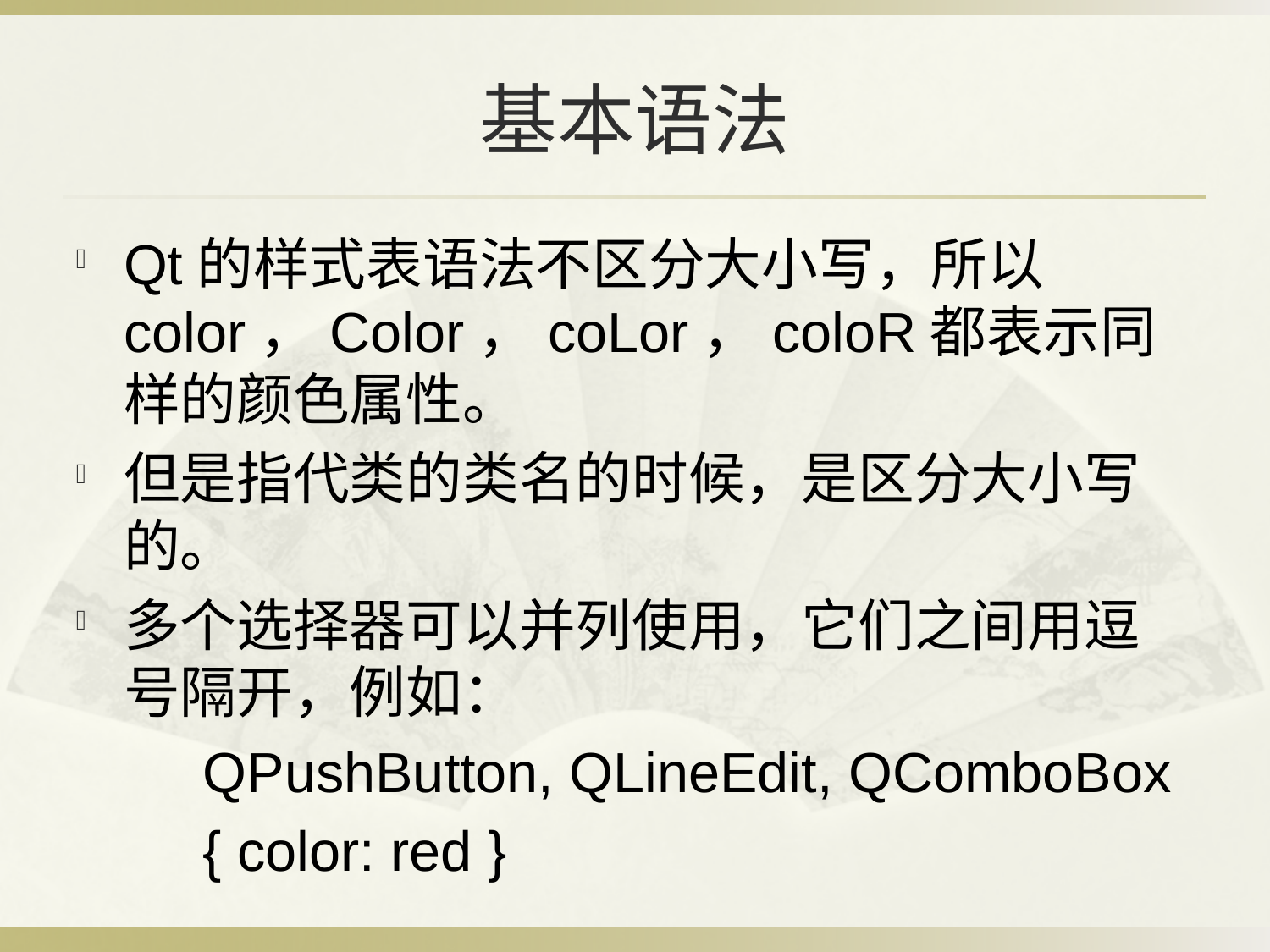

# 基本语法
Qt的样式表语法不区分大小写，所以color，Color，coLor，coloR都表示同样的颜色属性。
但是指代类的类名的时候，是区分大小写的。
多个选择器可以并列使用，它们之间用逗号隔开，例如：
	QPushButton, QLineEdit, QComboBox
	{ color: red }